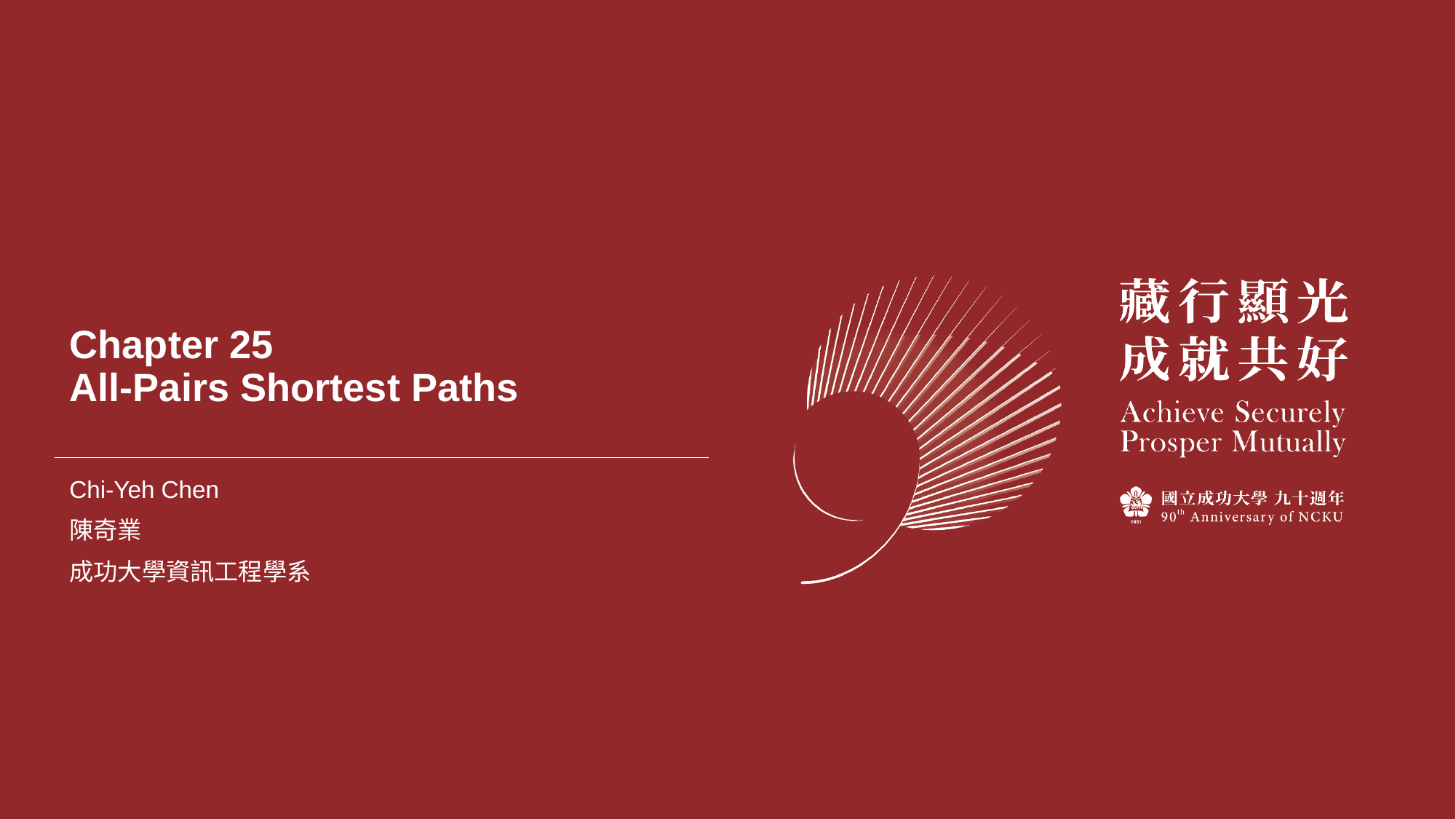

# Chapter 25 All-Pairs Shortest Paths
Chi-Yeh Chen
陳奇業
成功大學資訊工程學系